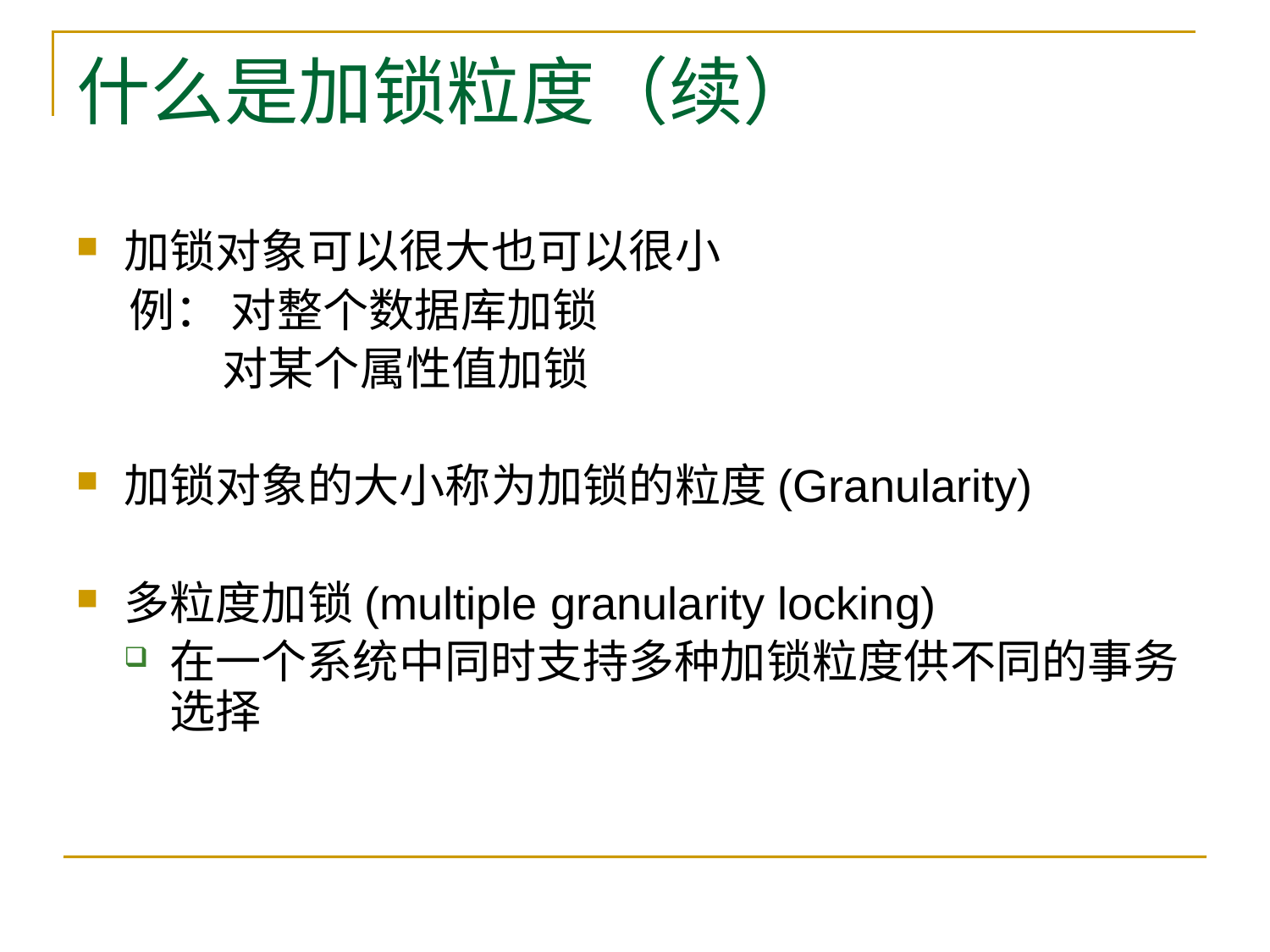

# 什么是加锁粒度（续）
加锁对象可以很大也可以很小
    例： 对整个数据库加锁
             对某个属性值加锁

加锁对象的大小称为加锁的粒度(Granularity)

多粒度加锁(multiple granularity locking)
在一个系统中同时支持多种加锁粒度供不同的事务选择